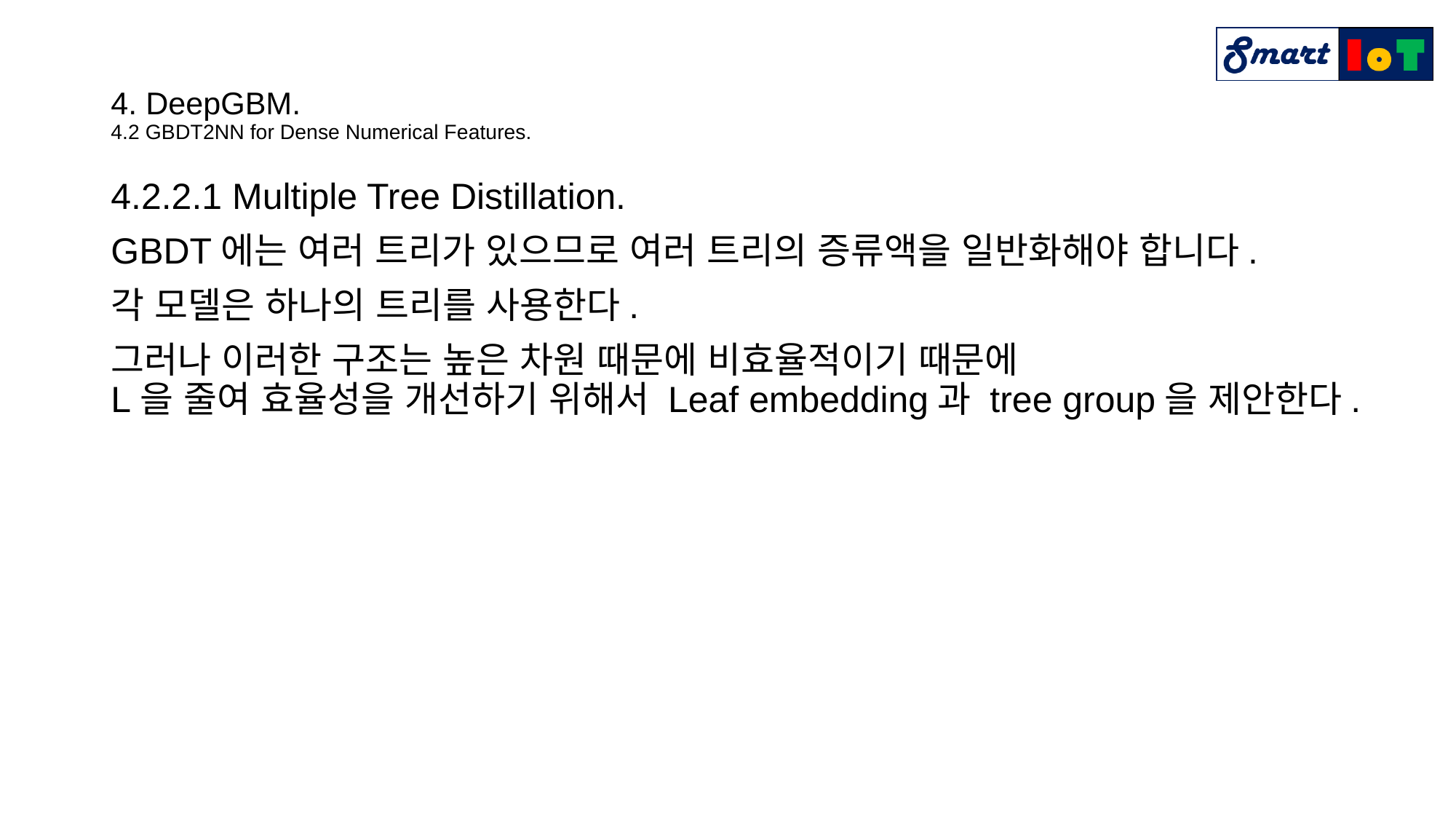

# 4. DeepGBM. 4.2 GBDT2NN for Dense Numerical Features.
4.2.2.1 Multiple Tree Distillation.
GBDT에는 여러 트리가 있으므로 여러 트리의 증류액을 일반화해야 합니다.
각 모델은 하나의 트리를 사용한다.
그러나 이러한 구조는 높은 차원 때문에 비효율적이기 때문에
L을 줄여 효율성을 개선하기 위해서 Leaf embedding과 tree group을 제안한다.